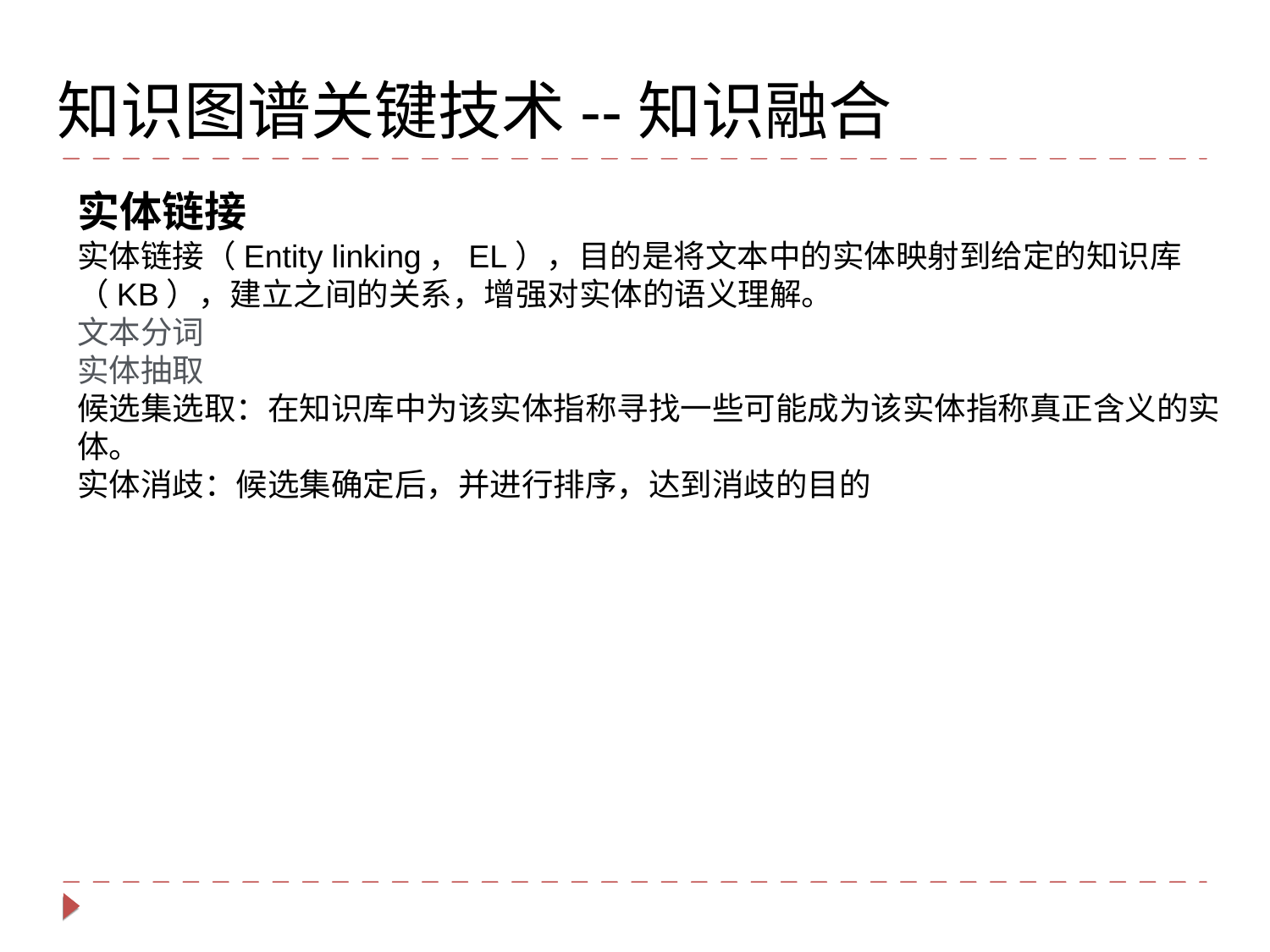

知识图谱关键技术--知识融合
实体链接
实体链接（Entity linking，EL），目的是将文本中的实体映射到给定的知识库（KB），建立之间的关系，增强对实体的语义理解。
文本分词
实体抽取
候选集选取：在知识库中为该实体指称寻找一些可能成为该实体指称真正含义的实体。
实体消歧：候选集确定后，并进行排序，达到消歧的目的